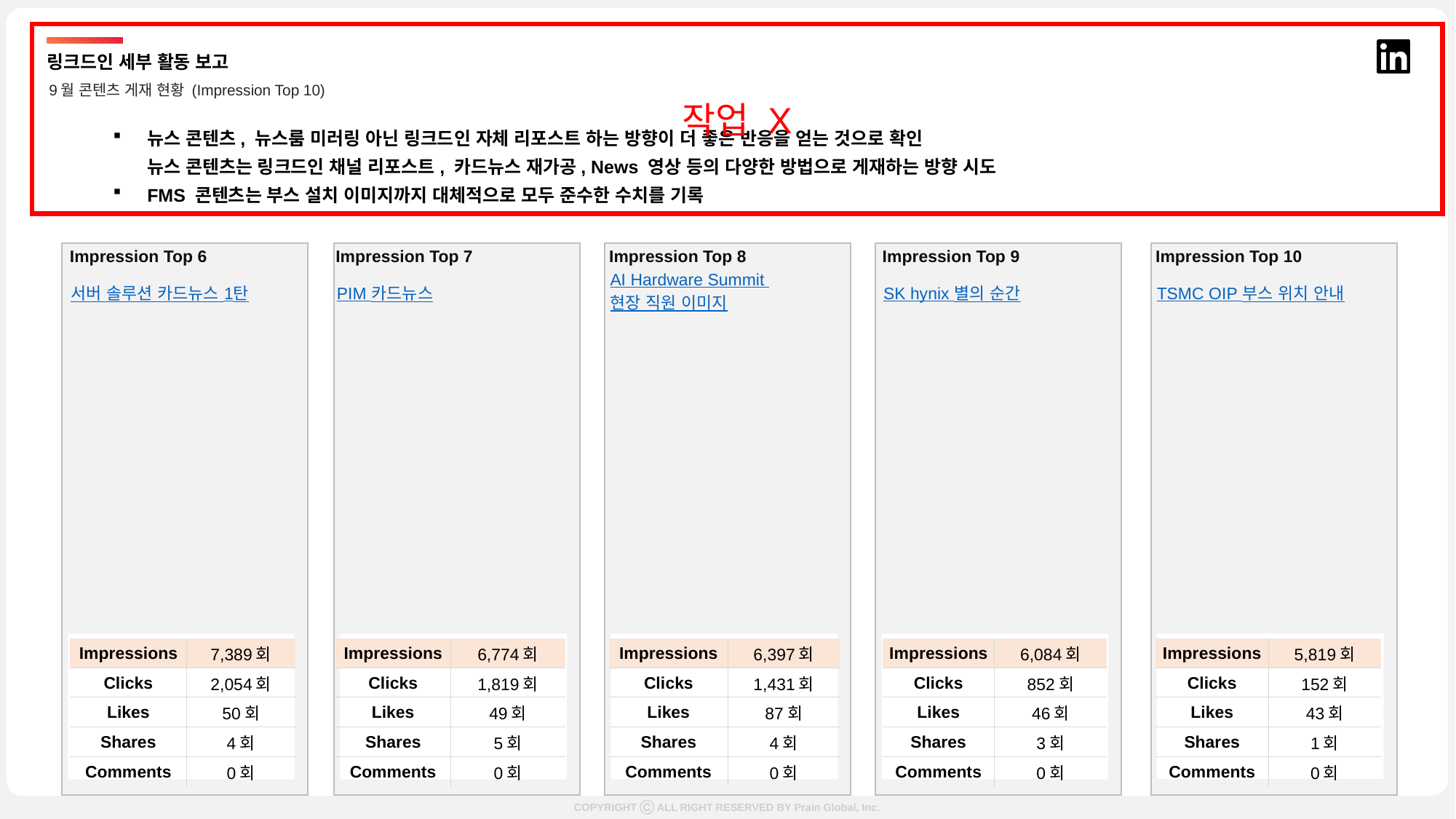

작업 X
링크드인 세부 활동 보고
9월 콘텐츠 게재 현황 (Impression Top 10)
뉴스 콘텐츠, 뉴스룸 미러링 아닌 링크드인 자체 리포스트 하는 방향이 더 좋은 반응을 얻는 것으로 확인
뉴스 콘텐츠는 링크드인 채널 리포스트, 카드뉴스 재가공, News 영상 등의 다양한 방법으로 게재하는 방향 시도
FMS 콘텐츠는 부스 설치 이미지까지 대체적으로 모두 준수한 수치를 기록

| Impression Top 6 |  |  | Impression Top 7 |  |  | Impression Top 8 |  |  | Impression Top 9 |  |  | Impression Top 10 |  |
| --- | --- | --- | --- | --- | --- | --- | --- | --- | --- | --- | --- | --- | --- |
| 서버 솔루션 카드뉴스 1탄 |  |  | PIM 카드뉴스 |  |  | AI Hardware Summit 현장 직원 이미지 |  |  | SK hynix 별의 순간 |  |  | TSMC OIP 부스 위치 안내 |  |
|  |  |  |  |  |  |  |  |  |  |  |  |  |  |
| Impressions | 7,389회 |  | Impressions | 6,774회 |  | Impressions | 6,397회 |  | Impressions | 6,084회 |  | Impressions | 5,819회 |
| Clicks | 2,054회 |  | Clicks | 1,819회 |  | Clicks | 1,431회 |  | Clicks | 852회 |  | Clicks | 152회 |
| Likes | 50회 |  | Likes | 49회 |  | Likes | 87회 |  | Likes | 46회 |  | Likes | 43회 |
| Shares | 4회 |  | Shares | 5회 |  | Shares | 4회 |  | Shares | 3회 |  | Shares | 1회 |
| Comments | 0회 |  | Comments | 0회 |  | Comments | 0회 |  | Comments | 0회 |  | Comments | 0회 |